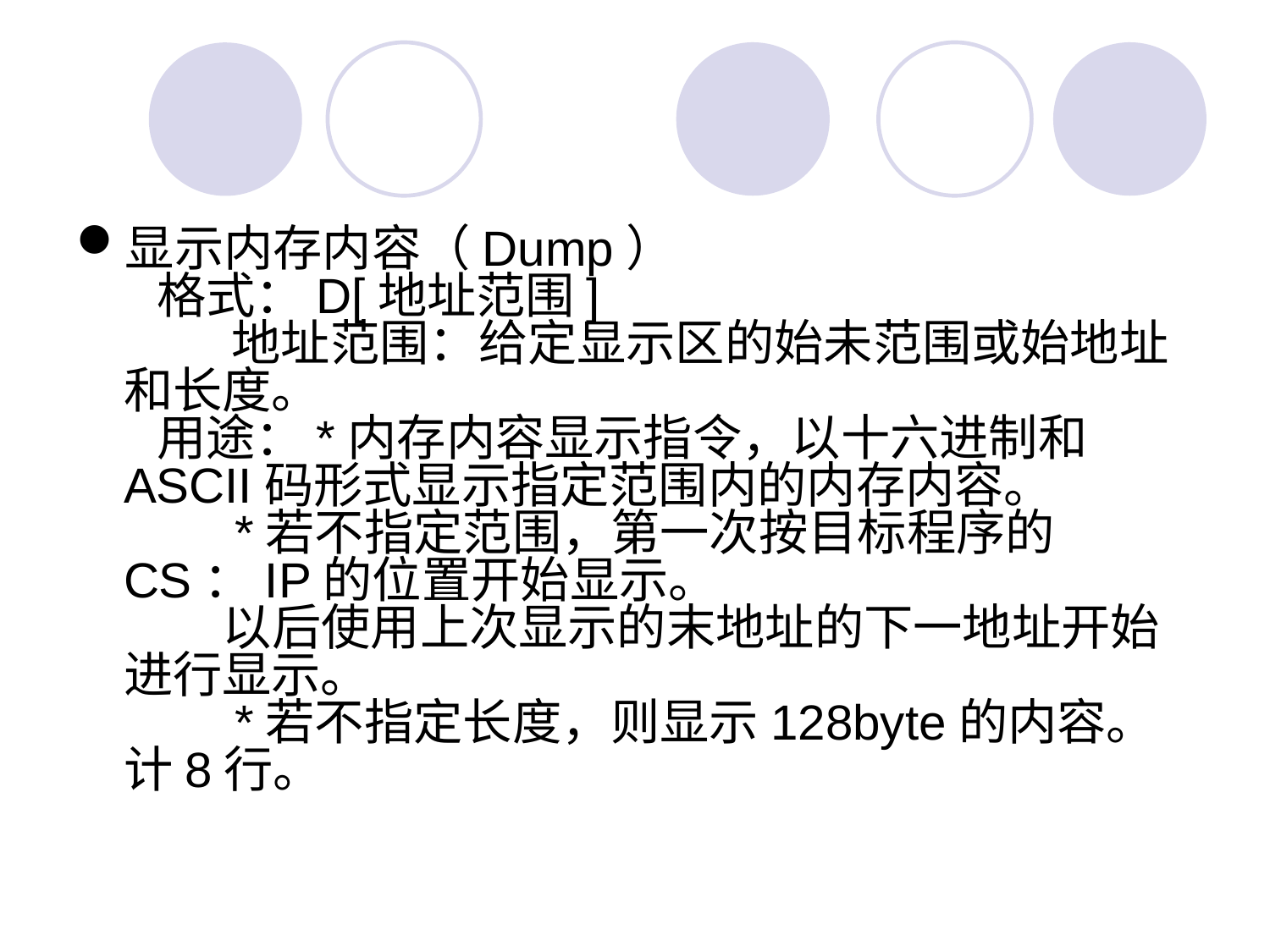

#
显示内存内容（Dump）
   格式：D[地址范围]
       地址范围：给定显示区的始未范围或始地址和长度。
   用途：*内存内容显示指令，以十六进制和ASCII码形式显示指定范围内的内存内容。
         *若不指定范围，第一次按目标程序的CS：IP的位置开始显示。
         以后使用上次显示的末地址的下一地址开始进行显示。
         *若不指定长度，则显示128byte的内容。计8行。